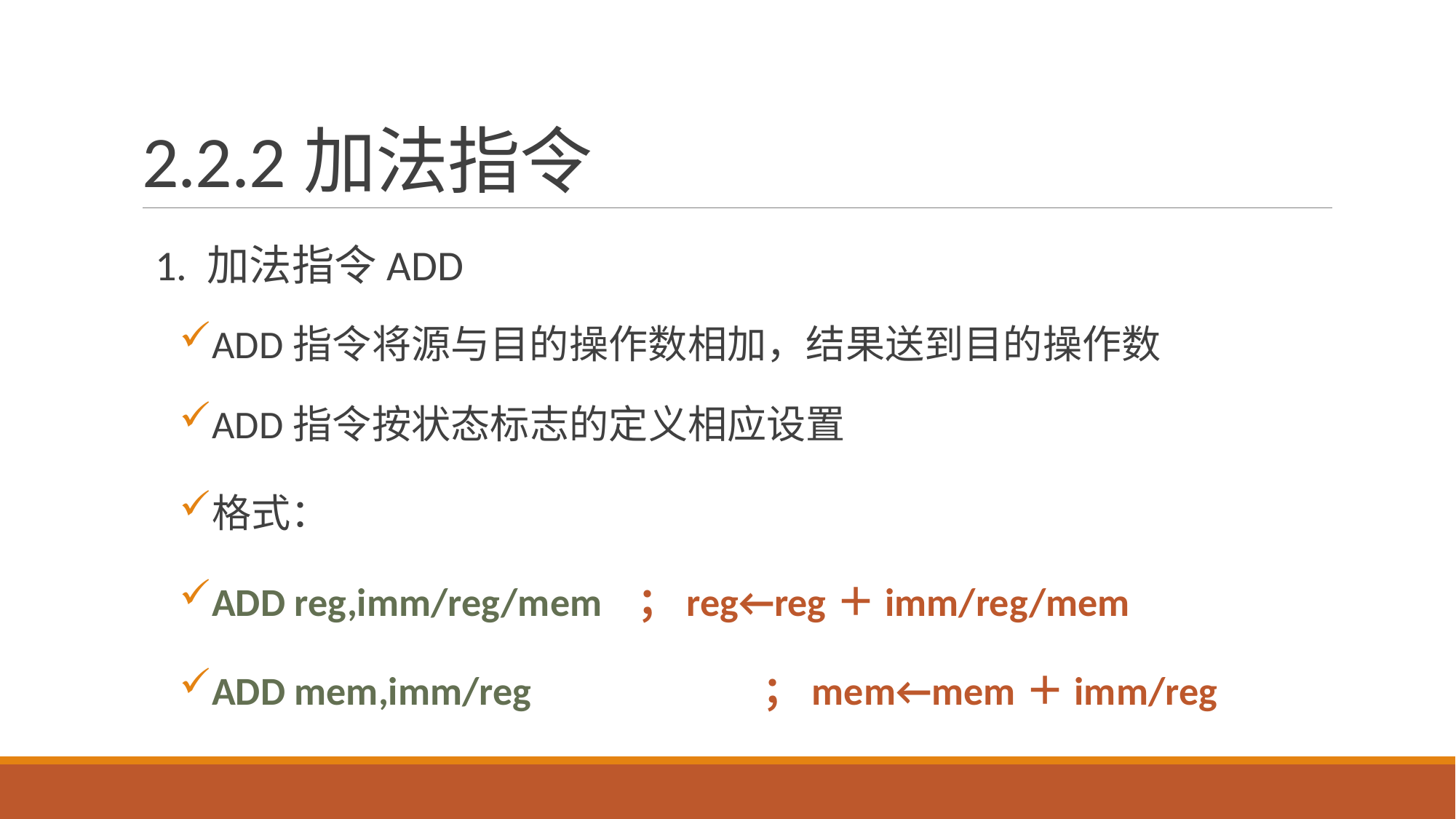

# 2.2.2加法指令
1. 加法指令ADD
ADD指令将源与目的操作数相加，结果送到目的操作数
ADD指令按状态标志的定义相应设置
格式：
ADD reg,imm/reg/mem  	；reg←reg＋imm/reg/mem
ADD mem,imm/reg    	             ；mem←mem＋imm/reg